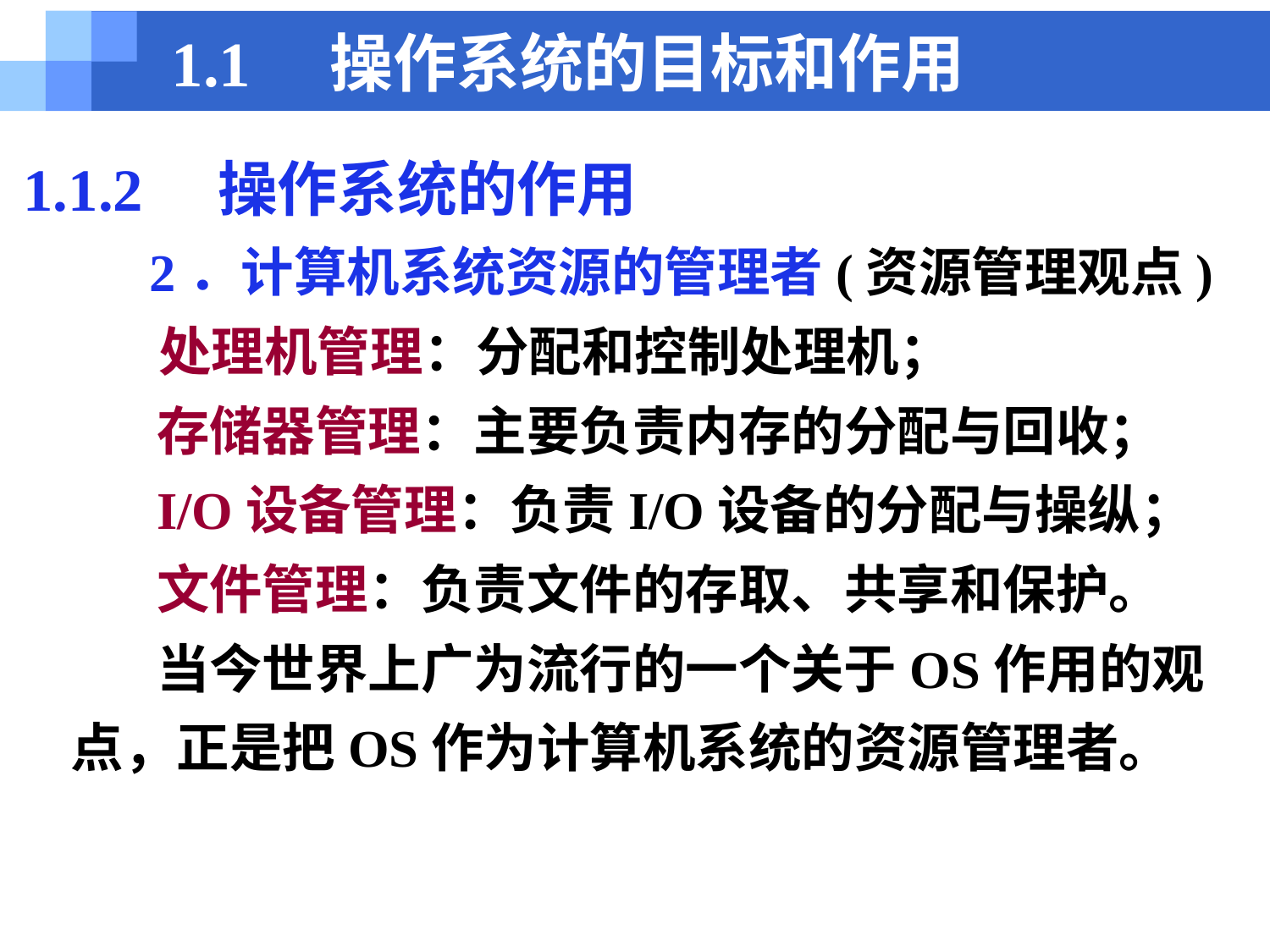

# 1.1　操作系统的目标和作用
1.1.2　操作系统的作用
           2．计算机系统资源的管理者(资源管理观点)
            处理机管理：分配和控制处理机；
          存储器管理：主要负责内存的分配与回收；
          I/O设备管理：负责I/O设备的分配与操纵；
          文件管理：负责文件的存取、共享和保护。
          当今世界上广为流行的一个关于OS作用的观点，正是把OS作为计算机系统的资源管理者。